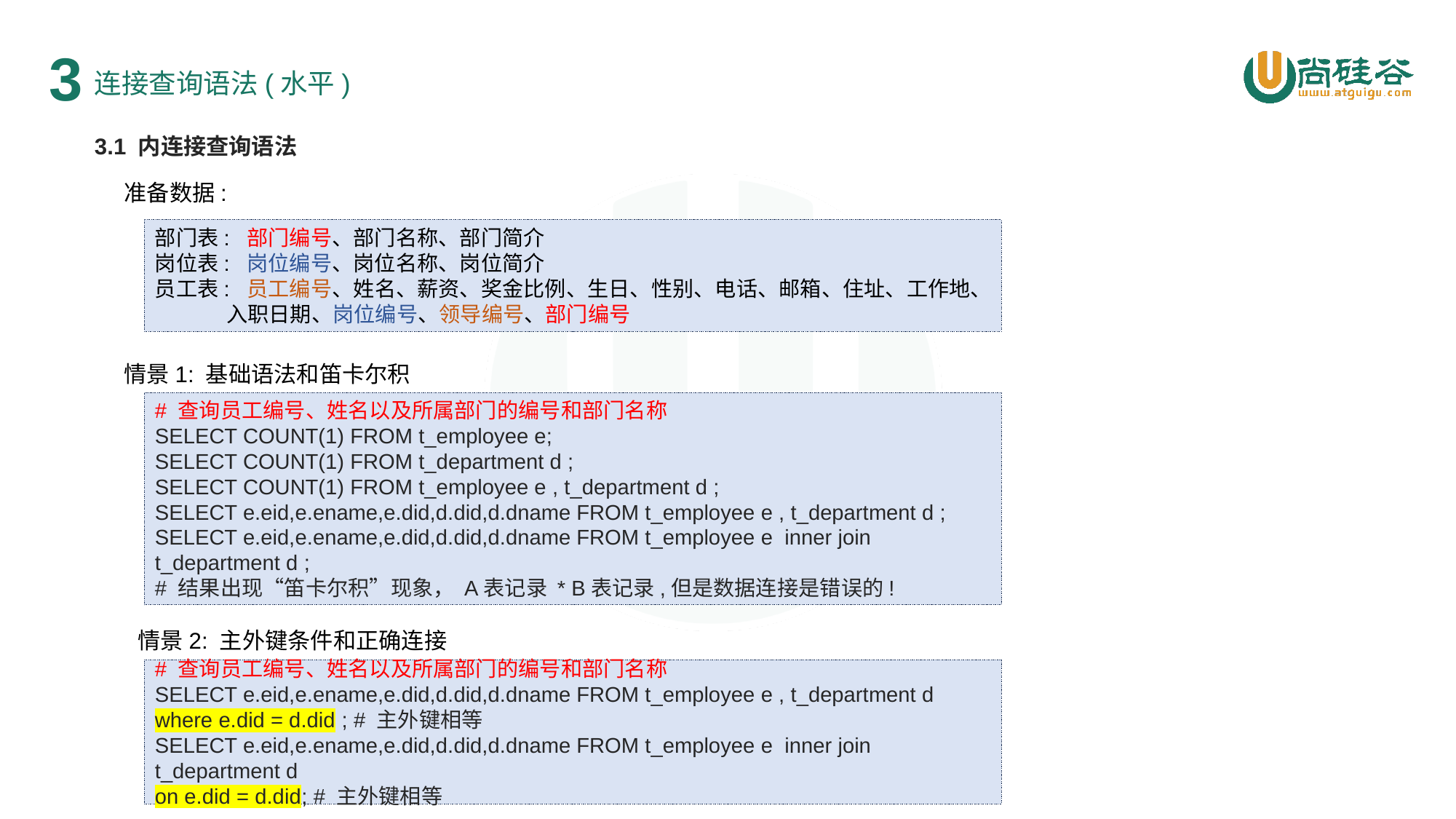

3
连接查询语法(水平)
3.1 内连接查询语法
准备数据:
部门表:  部门编号、部门名称、部门简介
岗位表:  岗位编号、岗位名称、岗位简介
员工表:  员工编号、姓名、薪资、奖金比例、生日、性别、电话、邮箱、住址、工作地、
              入职日期、岗位编号、领导编号、部门编号
情景1: 基础语法和笛卡尔积
# 查询员工编号、姓名以及所属部门的编号和部门名称
SELECT COUNT(1) FROM t_employee e;
SELECT COUNT(1) FROM t_department d ;
SELECT COUNT(1) FROM t_employee e , t_department d ;
SELECT e.eid,e.ename,e.did,d.did,d.dname FROM t_employee e , t_department d ;
SELECT e.eid,e.ename,e.did,d.did,d.dname FROM t_employee e  inner join  t_department d ;
# 结果出现“笛卡尔积”现象， A表记录 * B表记录,但是数据连接是错误的!
情景2: 主外键条件和正确连接
# 查询员工编号、姓名以及所属部门的编号和部门名称
SELECT e.eid,e.ename,e.did,d.did,d.dname FROM t_employee e , t_department d where e.did = d.did ; # 主外键相等
SELECT e.eid,e.ename,e.did,d.did,d.dname FROM t_employee e  inner join  t_department d
on e.did = d.did; # 主外键相等